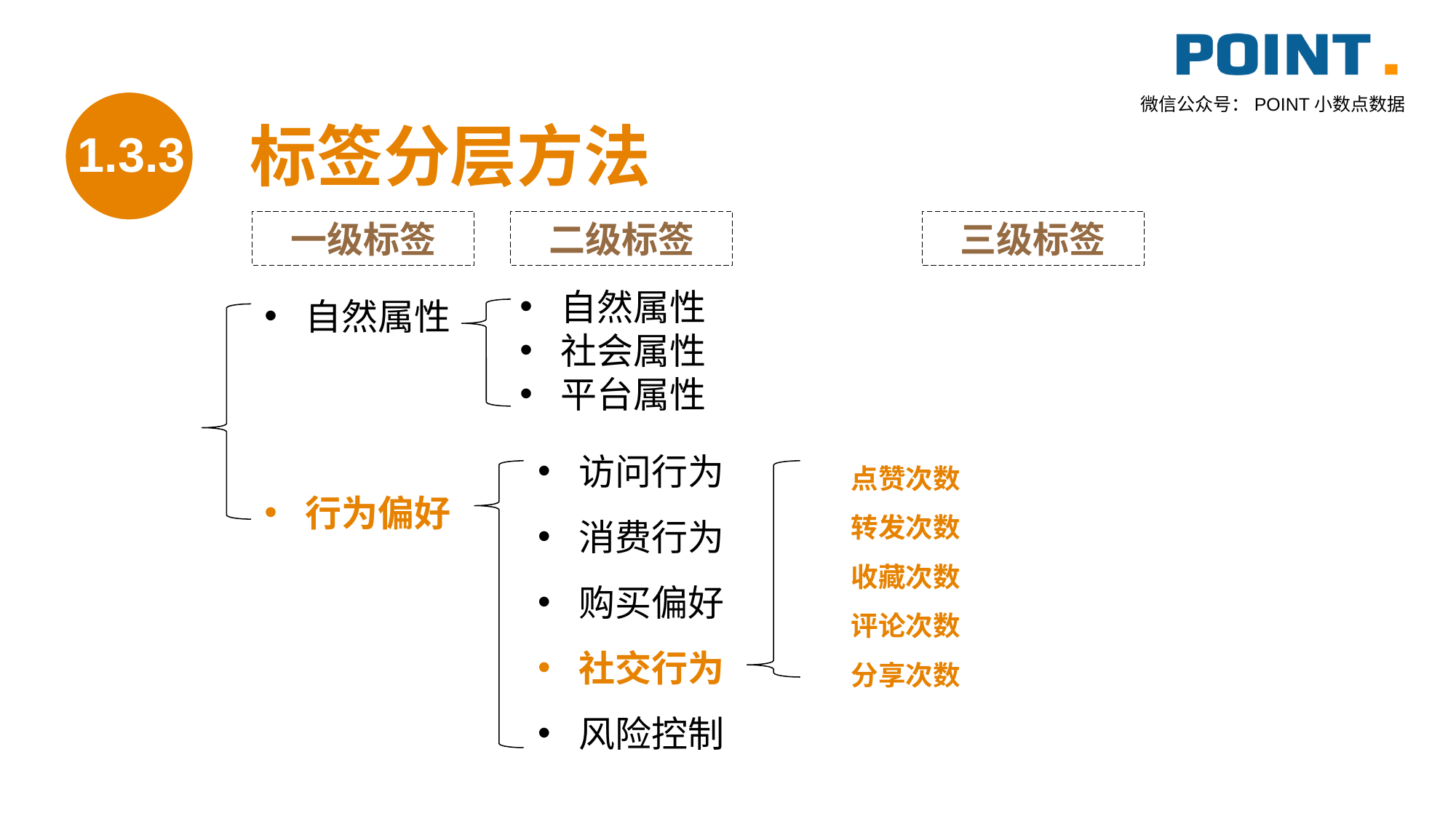

1.3.3
标签分层方法
一级标签
二级标签
三级标签
自然属性

行为偏好

自然属性
社会属性
平台属性

访问行为
消费行为
购买偏好
社交行为
风险控制
点赞次数
转发次数
收藏次数
评论次数
分享次数